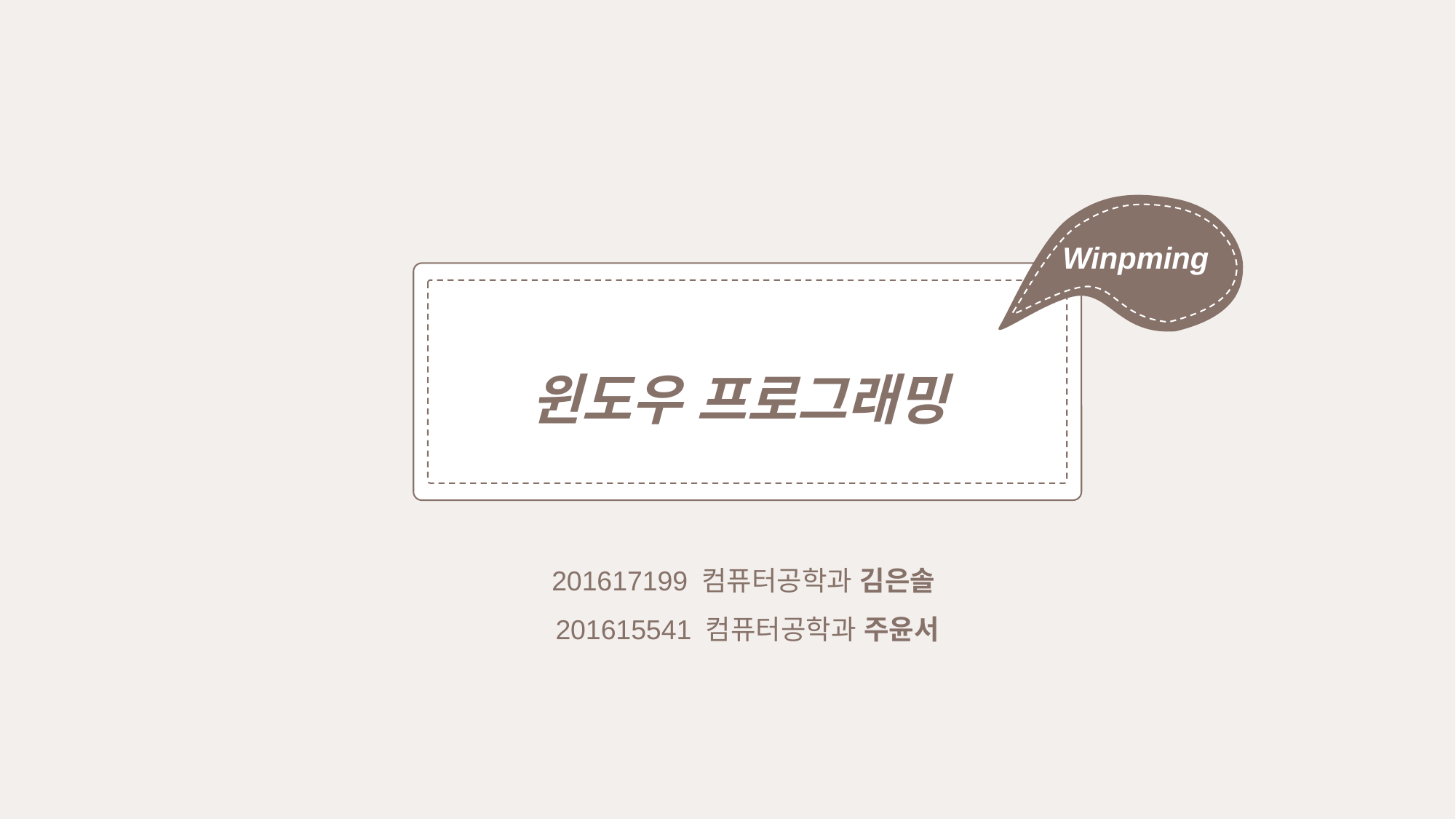

Winpming
윈도우 프로그래밍

201617199 컴퓨터공학과 김은솔
201615541 컴퓨터공학과 주윤서